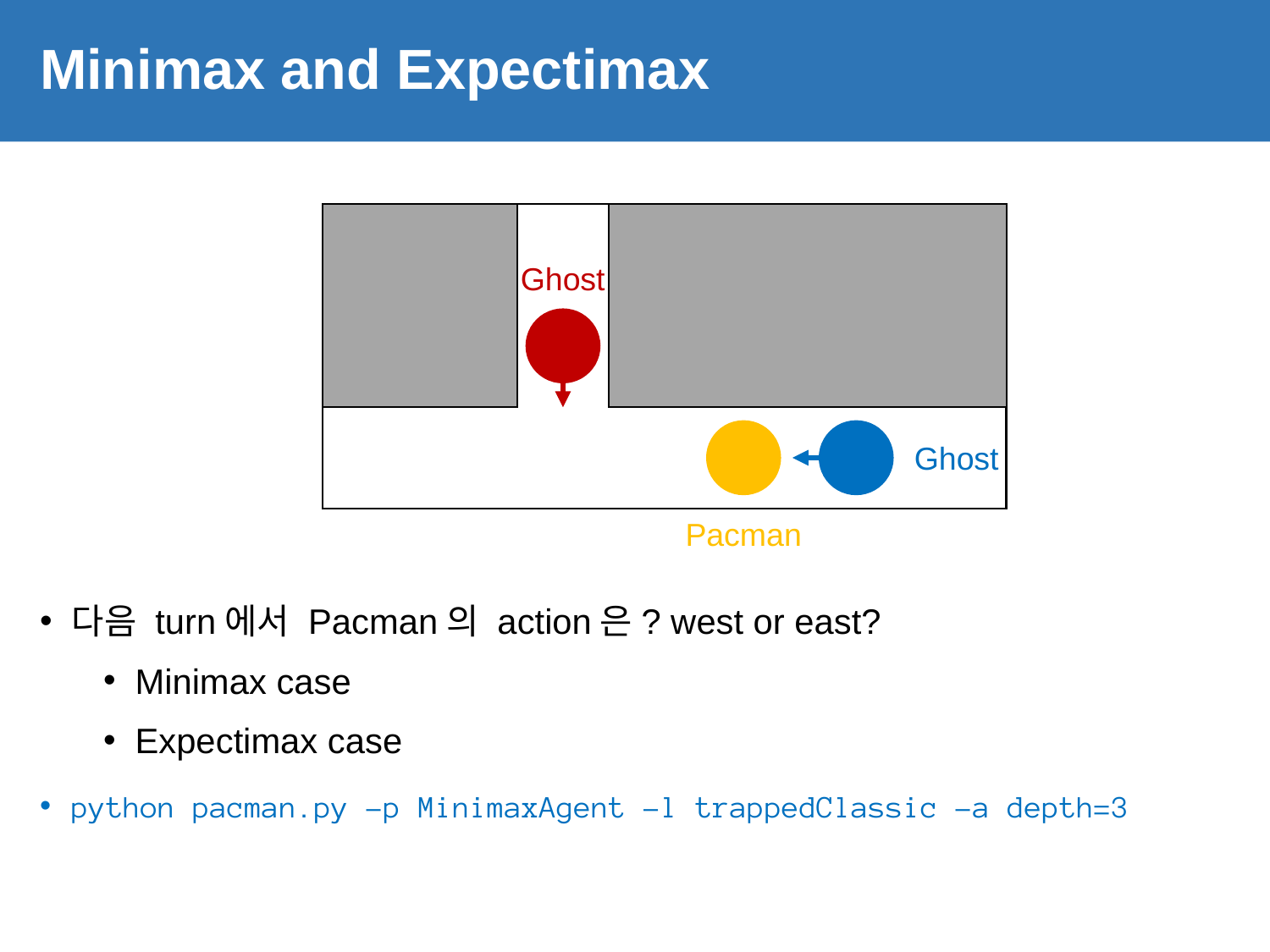

# Minimax and Expectimax
45

Ghost

Ghost
Pacman
다음 turn에서 Pacman의 action은? west or east?
Minimax case
Expectimax case
python pacman.py -p MinimaxAgent -l trappedClassic -a depth=3